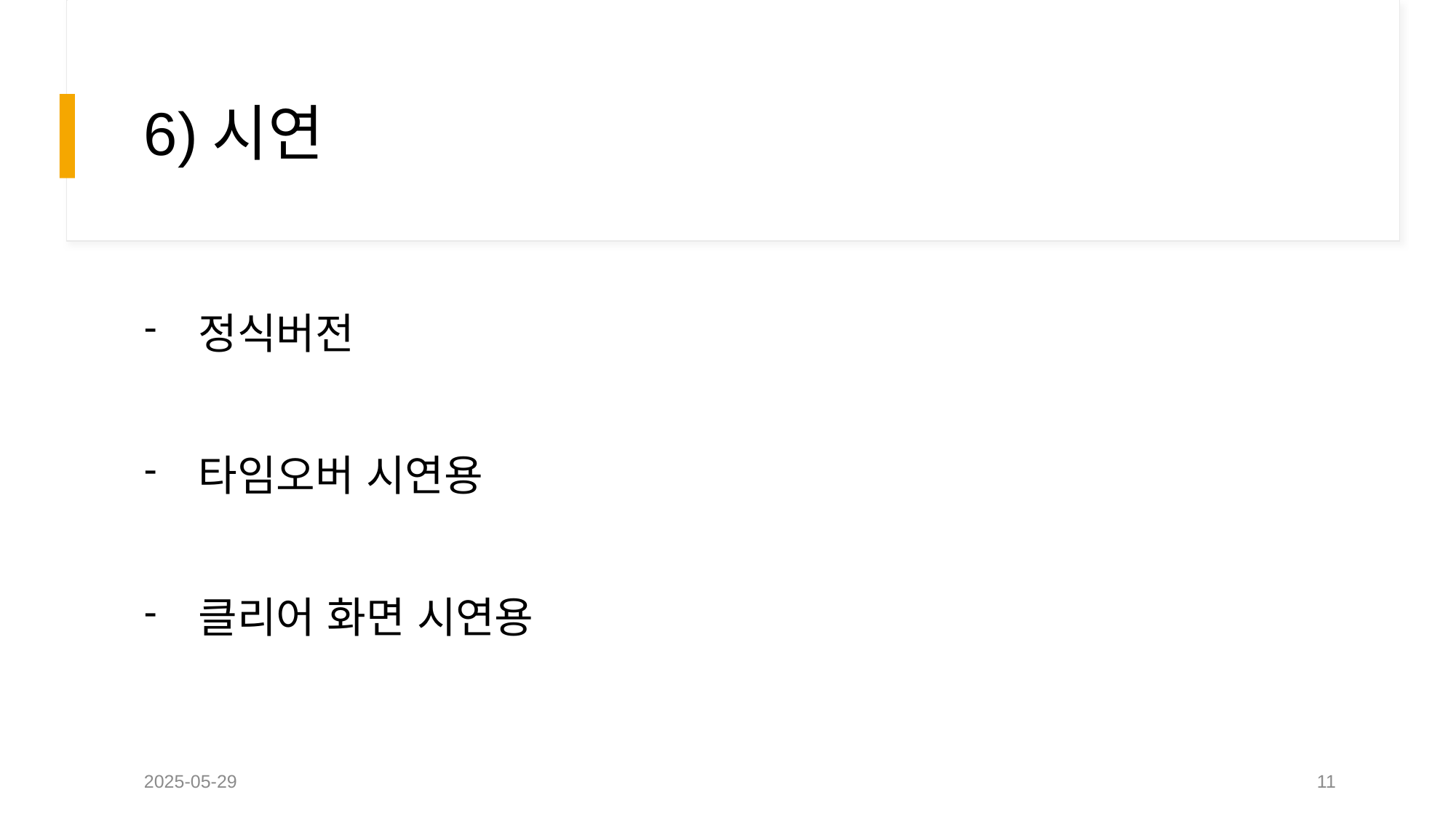

# 6)시연
정식버전

타임오버 시연용

클리어 화면 시연용
2025-05-29

11